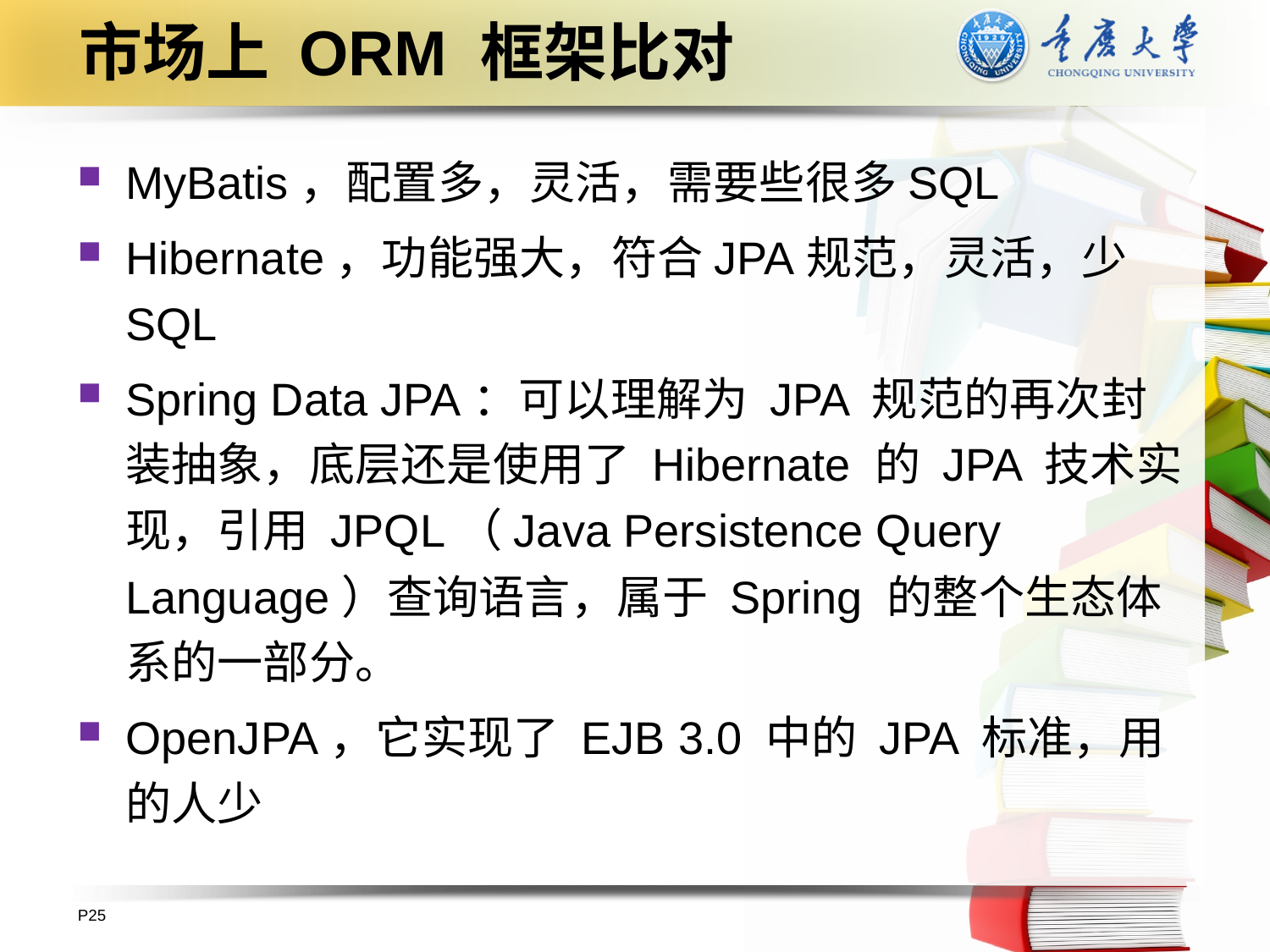

# 市场上 ORM 框架比对
MyBatis，配置多，灵活，需要些很多SQL
Hibernate，功能强大，符合JPA规范，灵活，少SQL
Spring Data JPA：可以理解为 JPA 规范的再次封装抽象，底层还是使用了 Hibernate 的 JPA 技术实现，引用 JPQL（Java Persistence Query Language）查询语言，属于 Spring 的整个生态体系的一部分。
OpenJPA，它实现了 EJB 3.0 中的 JPA 标准，用的人少
P25